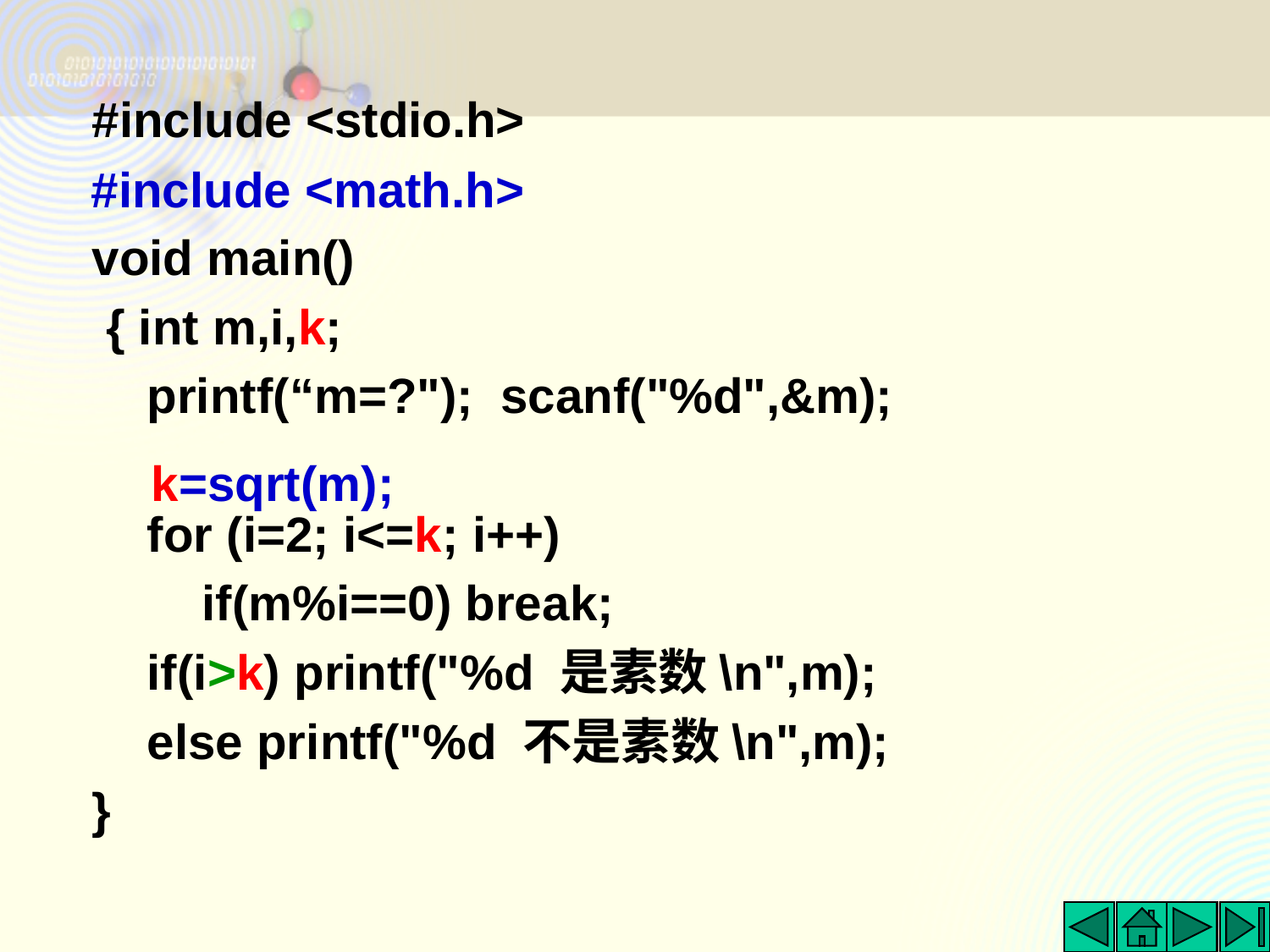

#include <stdio.h>

void main()
 { int m,i,k;
    printf(“m=?");  scanf("%d",&m);

    for (i=2; i<=k; i++)
        if(m%i==0) break;
    if(i>k) printf("%d 是素数\n",m);
    else printf("%d 不是素数\n",m);
}

#include <math.h>
k=sqrt(m);